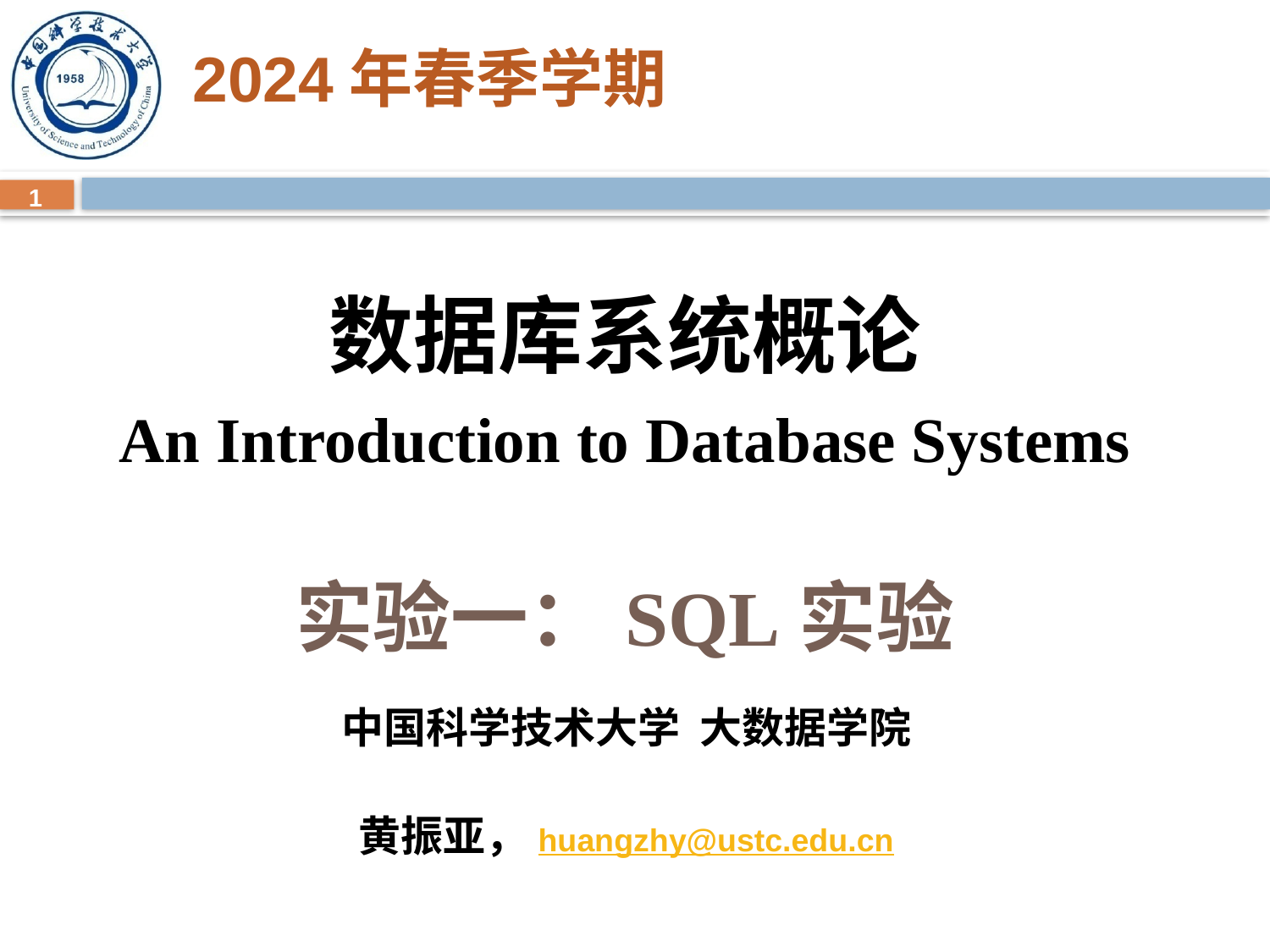

# 2024年春季学期
1
数据库系统概论
An Introduction to Database Systems

实验一：SQL实验
中国科学技术大学  大数据学院
黄振亚，huangzhy@ustc.edu.cn